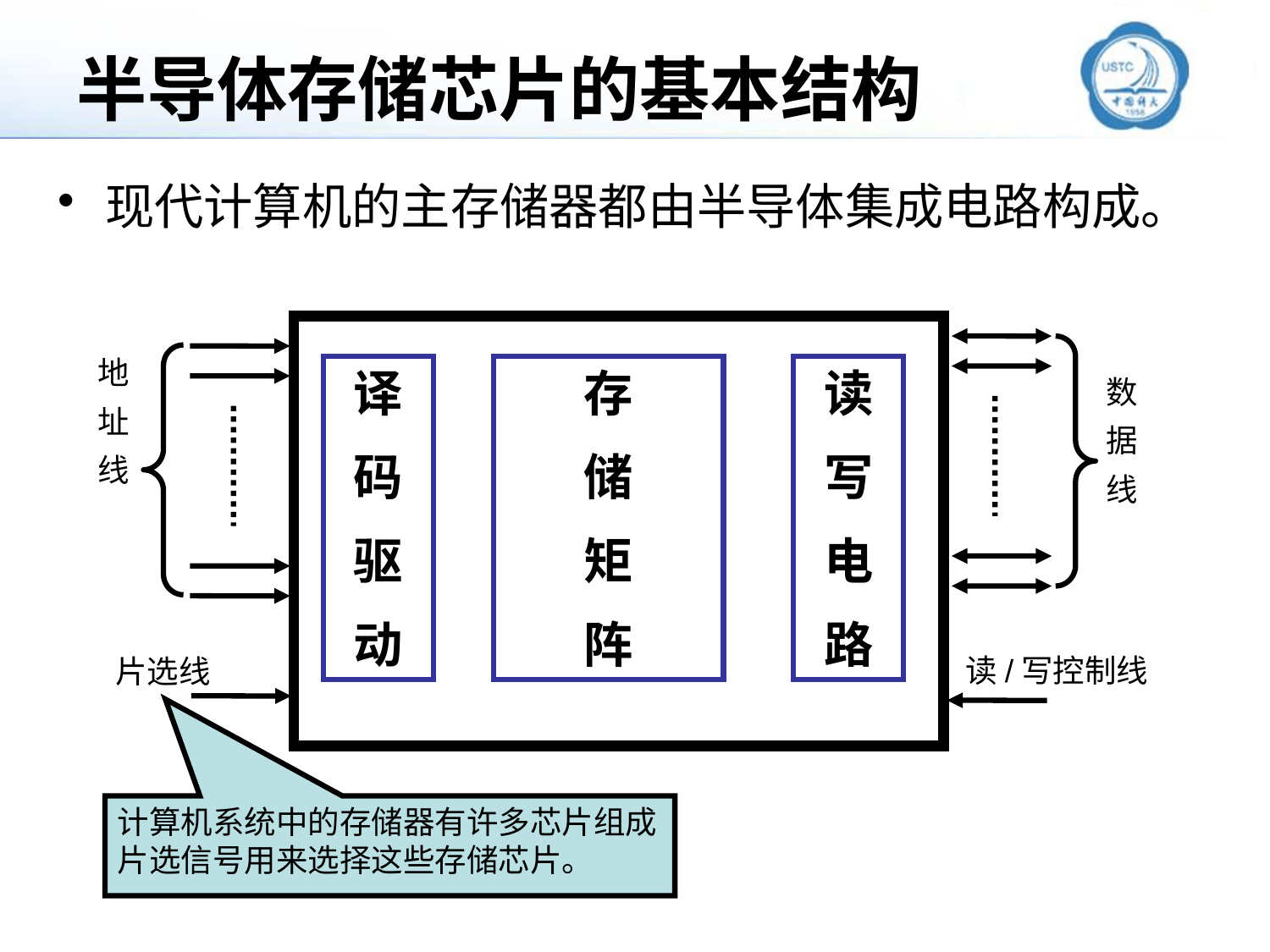

# 半导体存储芯片的基本结构
现代计算机的主存储器都由半导体集成电路构成。

地
址
线
译
码
驱
动
存
储
矩
阵
读
写
电
路

数
据
线

读/写控制线
片选线

计算机系统中的存储器有许多芯片组成片选信号用来选择这些存储芯片。